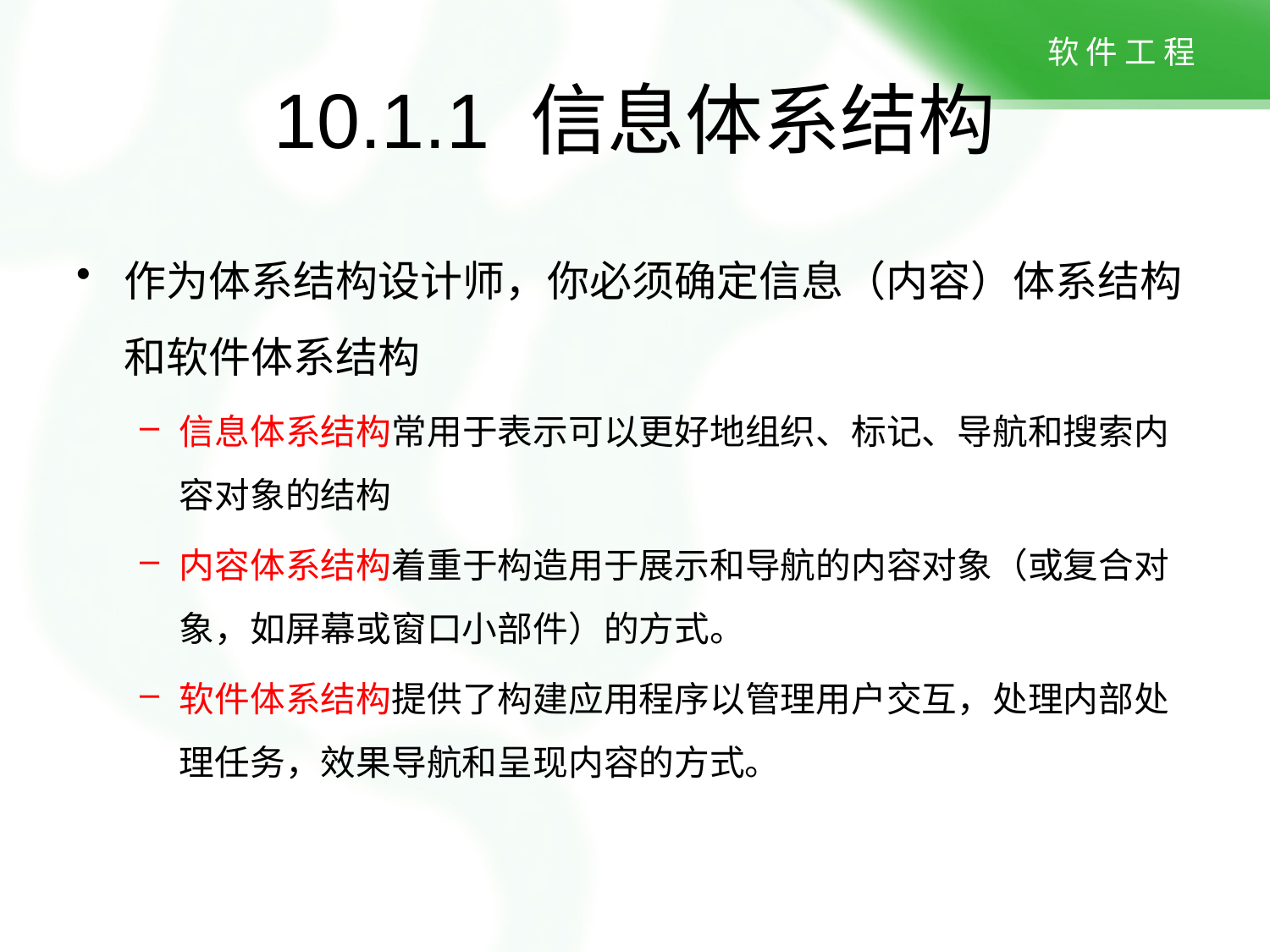

# 10.1.1 信息体系结构
作为体系结构设计师，你必须确定信息（内容）体系结构和软件体系结构
信息体系结构常用于表示可以更好地组织、标记、导航和搜索内容对象的结构
内容体系结构着重于构造用于展示和导航的内容对象（或复合对象，如屏幕或窗口小部件）的方式。
软件体系结构提供了构建应用程序以管理用户交互，处理内部处理任务，效果导航和呈现内容的方式。